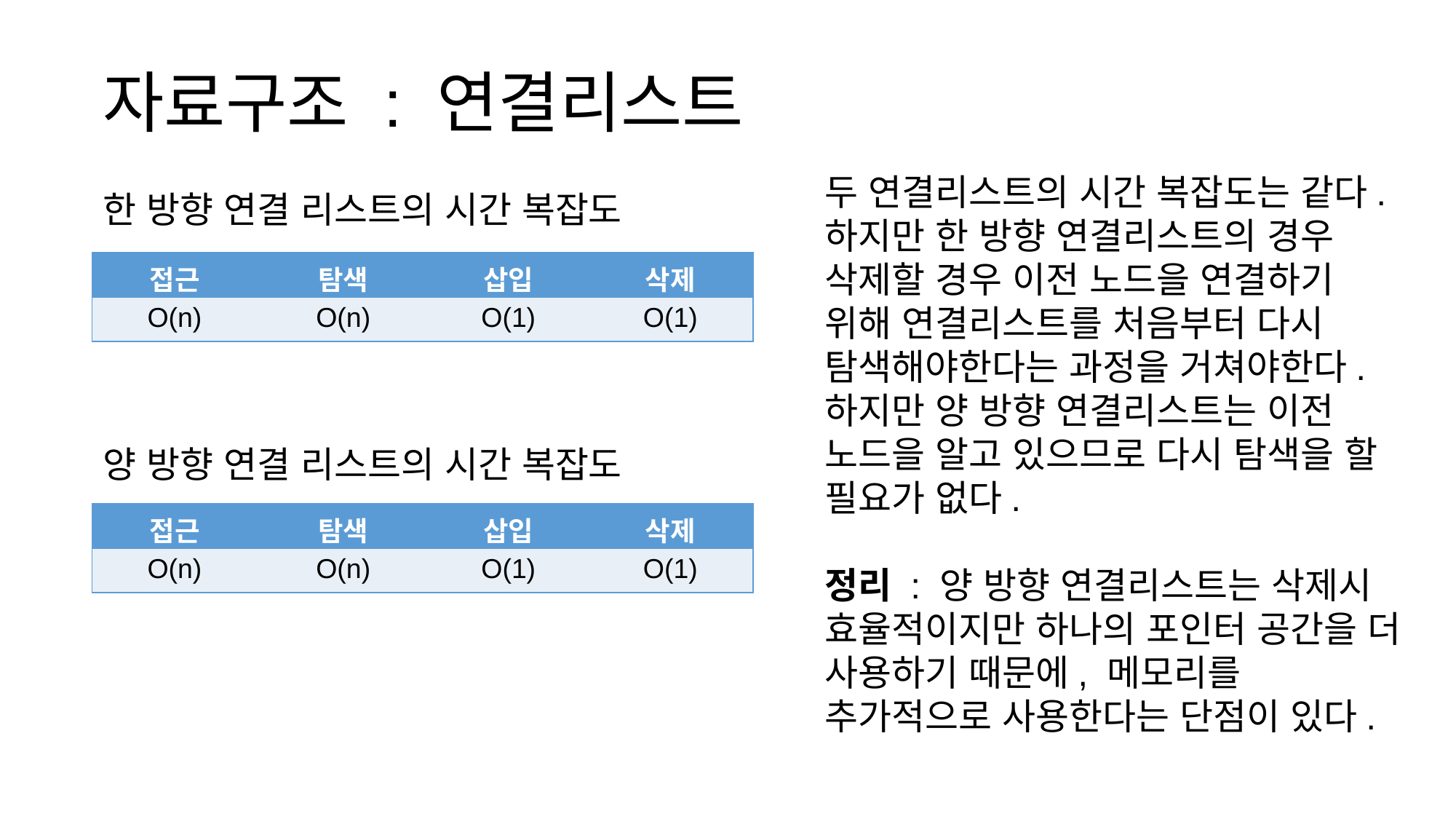

# 자료구조 : 연결리스트
두 연결리스트의 시간 복잡도는 같다.
하지만 한 방향 연결리스트의 경우 삭제할 경우 이전 노드을 연결하기 위해 연결리스트를 처음부터 다시 탐색해야한다는 과정을 거쳐야한다.
하지만 양 방향 연결리스트는 이전 노드을 알고 있으므로 다시 탐색을 할 필요가 없다.

정리 : 양 방향 연결리스트는 삭제시 효율적이지만 하나의 포인터 공간을 더 사용하기 때문에, 메모리를 추가적으로 사용한다는 단점이 있다.
한 방향 연결 리스트의 시간 복잡도

| 접근 | 탐색 | 삽입 | 삭제 |
| --- | --- | --- | --- |
| O(n) | O(n) | O(1) | O(1) |
양 방향 연결 리스트의 시간 복잡도

| 접근 | 탐색 | 삽입 | 삭제 |
| --- | --- | --- | --- |
| O(n) | O(n) | O(1) | O(1) |